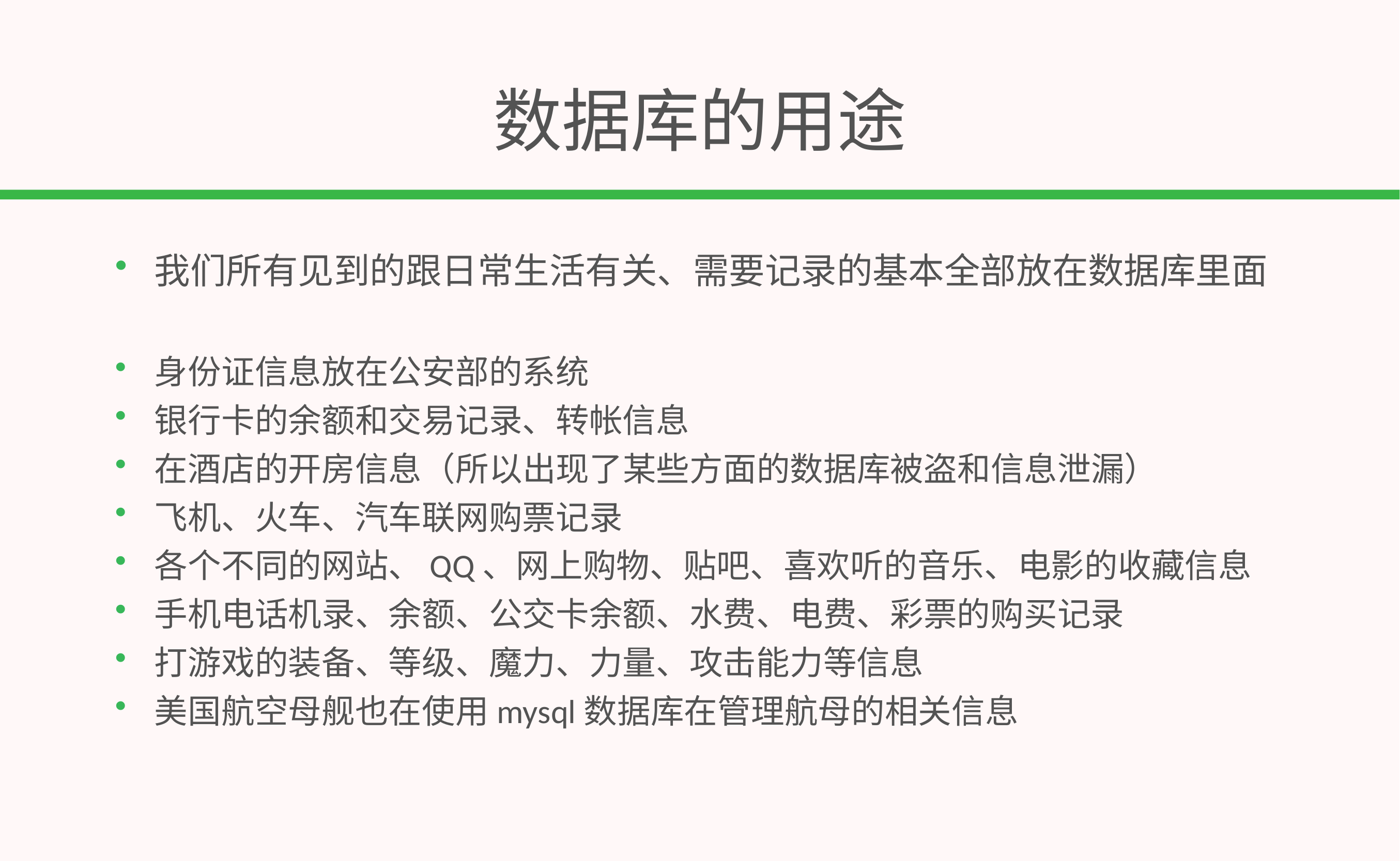

# 数据库的用途
我们所有见到的跟日常生活有关、需要记录的基本全部放在数据库里面

身份证信息放在公安部的系统
银行卡的余额和交易记录、转帐信息
在酒店的开房信息（所以出现了某些方面的数据库被盗和信息泄漏）
飞机、火车、汽车联网购票记录
各个不同的网站、QQ、网上购物、贴吧、喜欢听的音乐、电影的收藏信息
手机电话机录、余额、公交卡余额、水费、电费、彩票的购买记录
打游戏的装备、等级、魔力、力量、攻击能力等信息
美国航空母舰也在使用mysql数据库在管理航母的相关信息